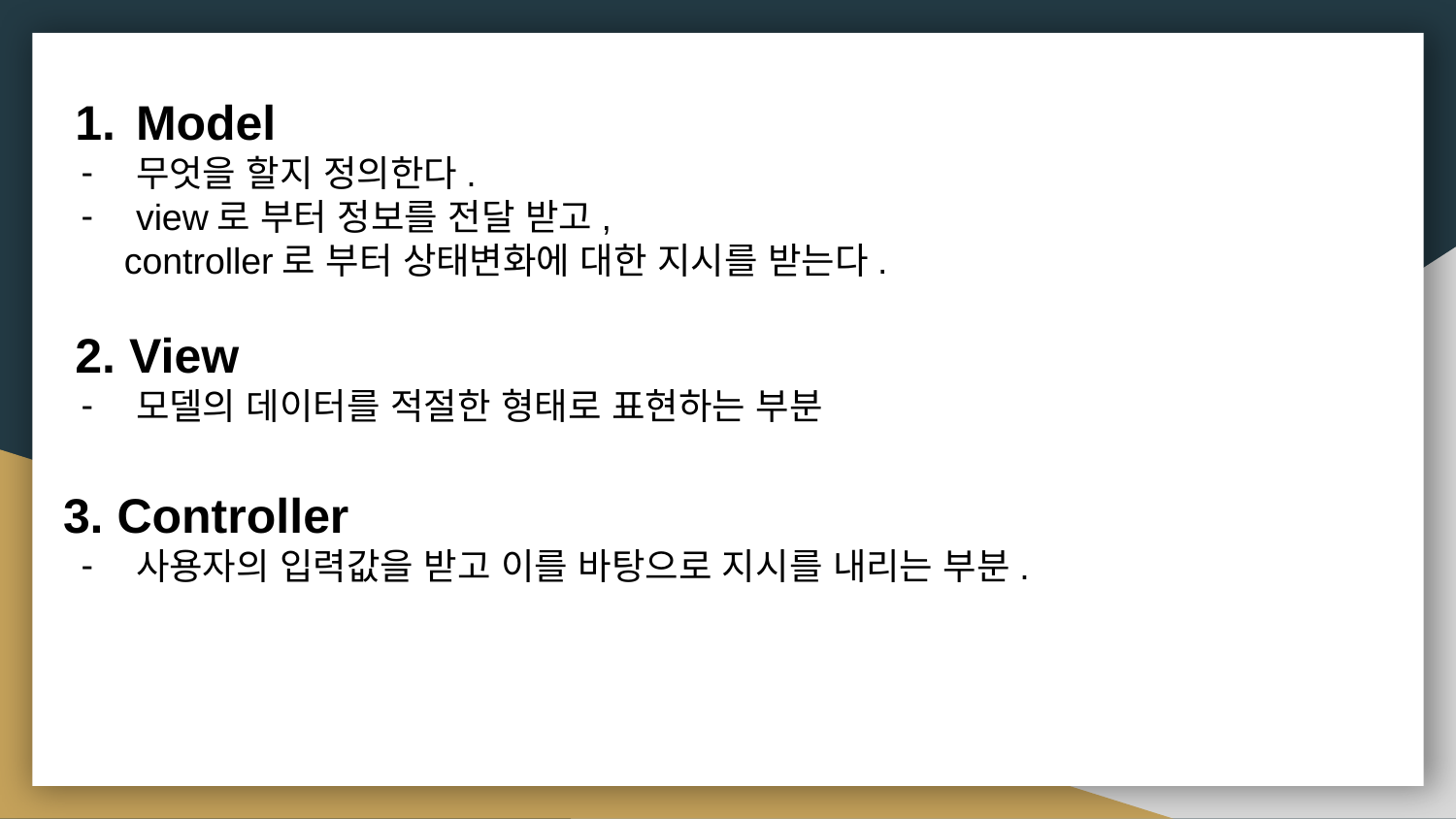

Model
무엇을 할지 정의한다.
view로 부터 정보를 전달 받고,
      controller로 부터 상태변화에 대한 지시를 받는다.

2. View
모델의 데이터를 적절한 형태로 표현하는 부분

3. Controller
사용자의 입력값을 받고 이를 바탕으로 지시를 내리는 부분.